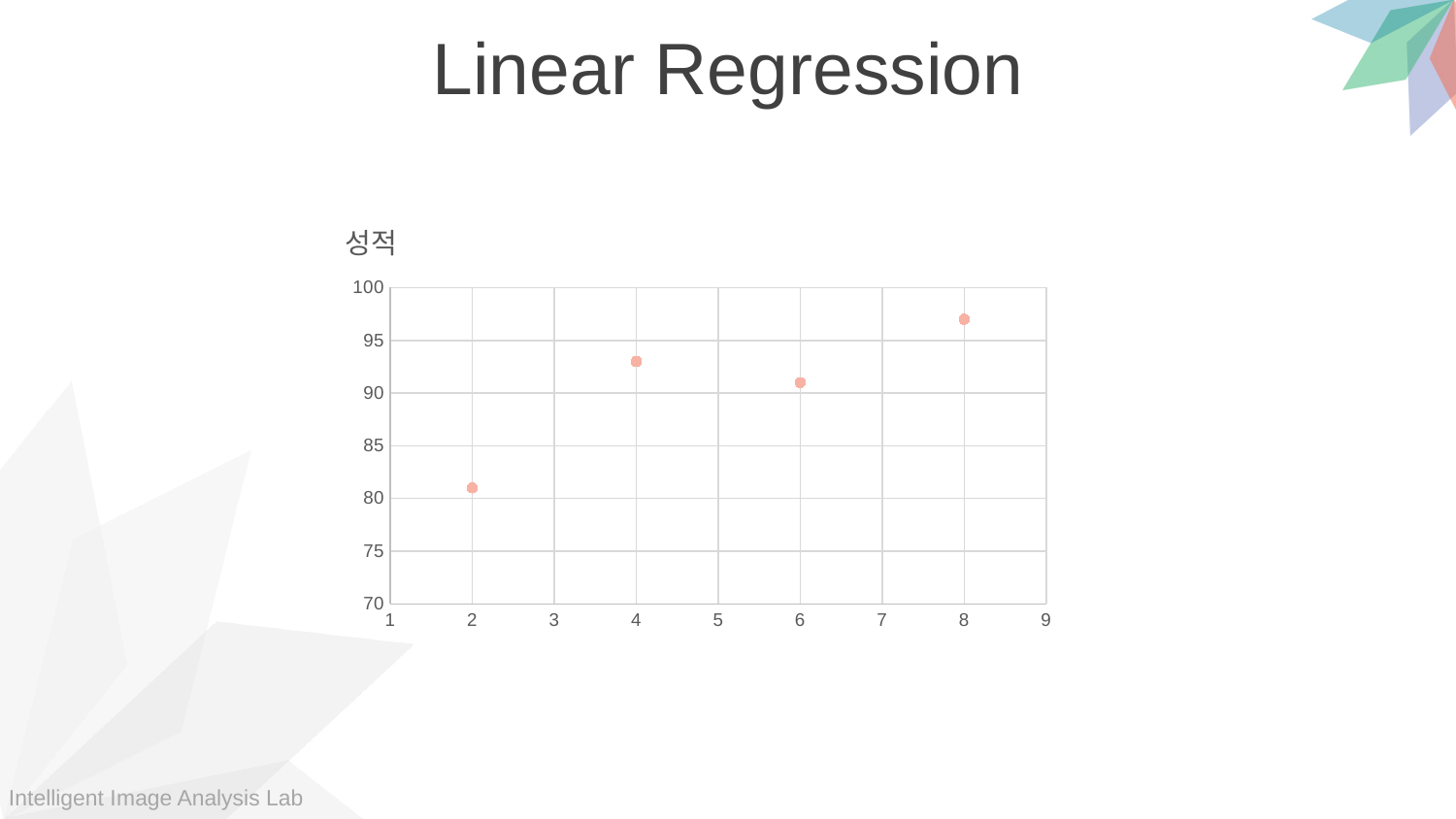

Linear Regression

### Chart:

| Category | 성적 |
|---|---|